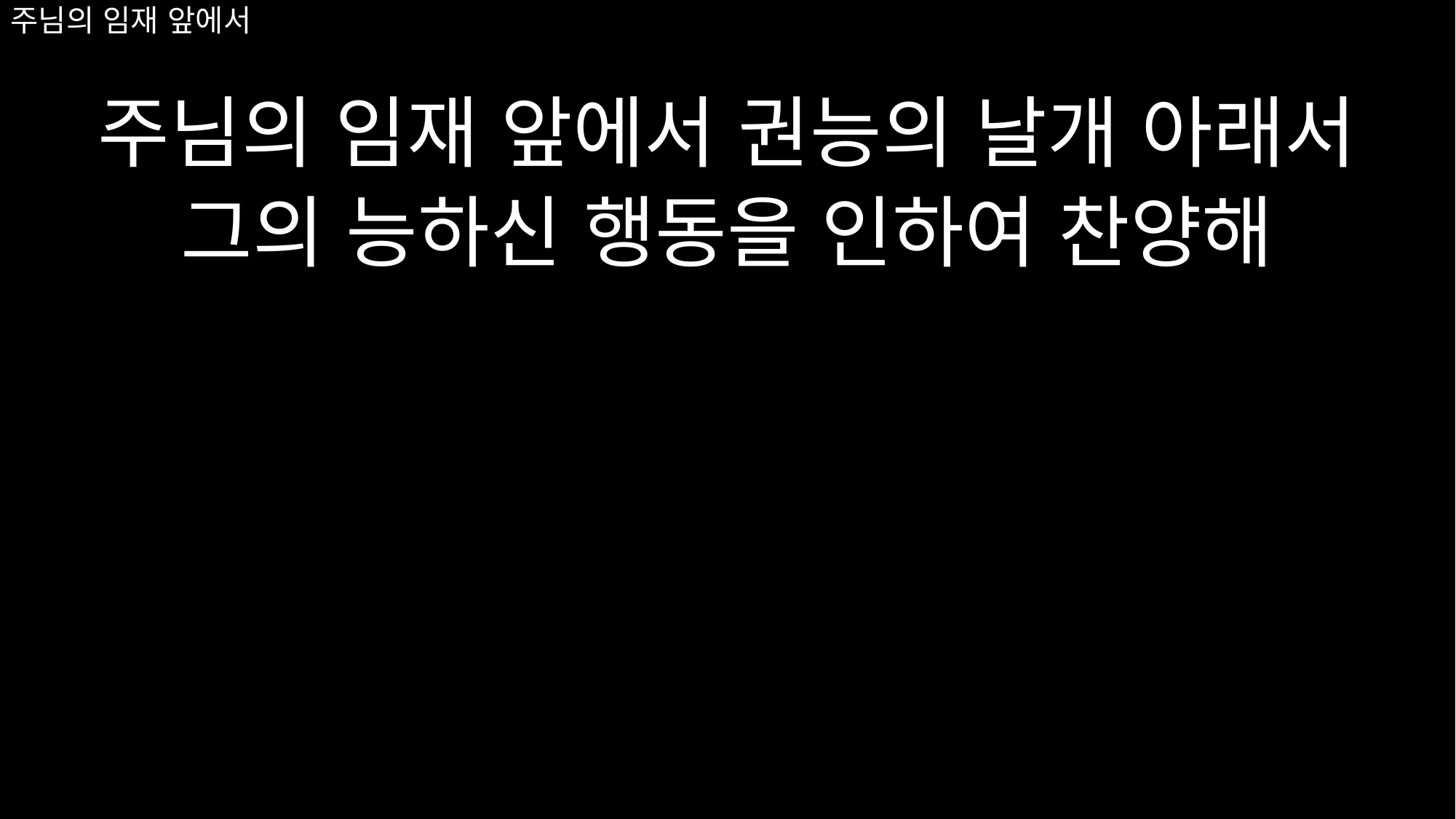

# 주님의 임재 앞에서
주님의 임재 앞에서 권능의 날개 아래서
그의 능하신 행동을 인하여 찬양해